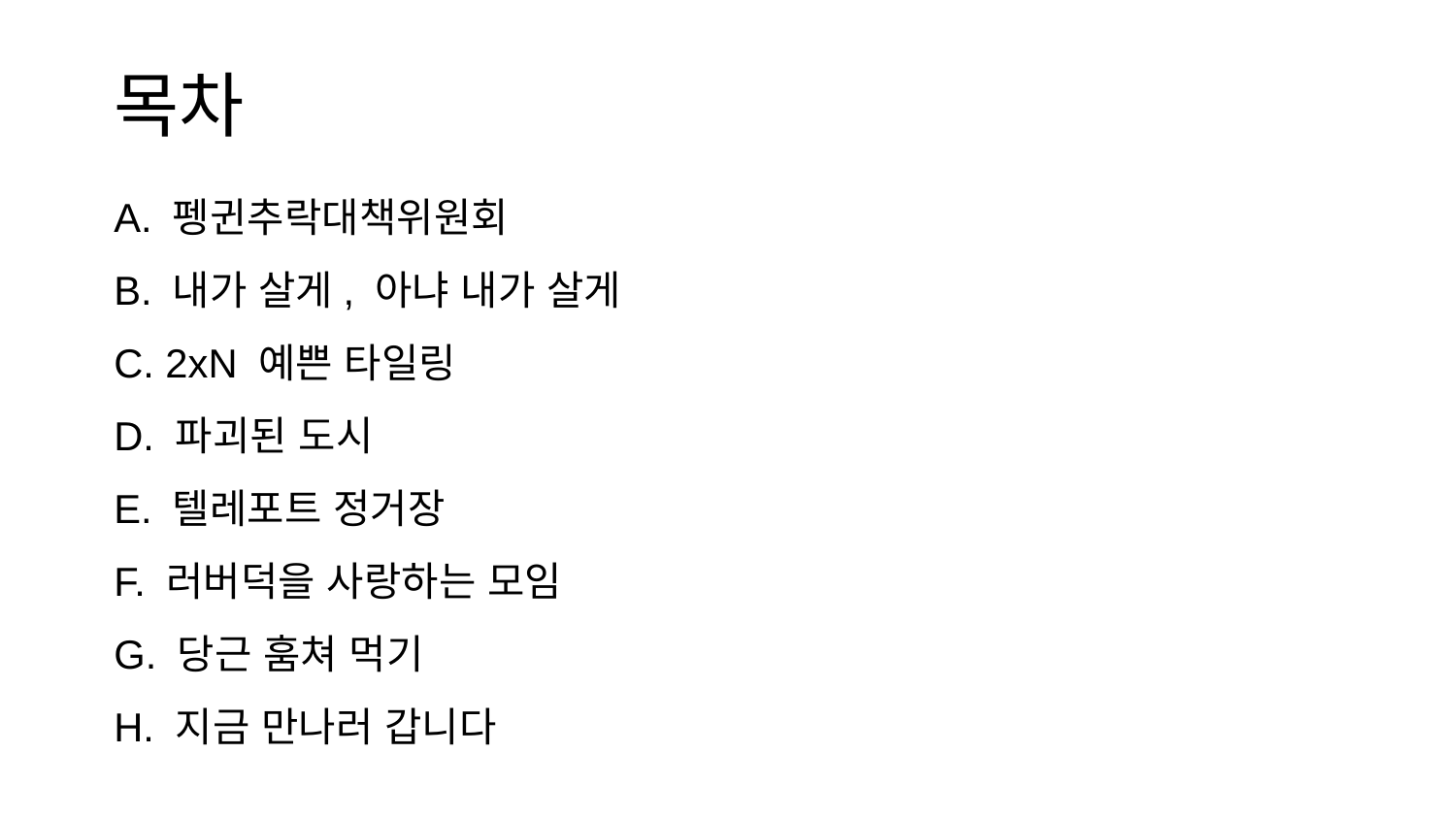

# 목차
A. 펭귄추락대책위원회
B. 내가 살게, 아냐 내가 살게
C. 2xN 예쁜 타일링
D. 파괴된 도시
E. 텔레포트 정거장
F. 러버덕을 사랑하는 모임
G. 당근 훔쳐 먹기
H. 지금 만나러 갑니다